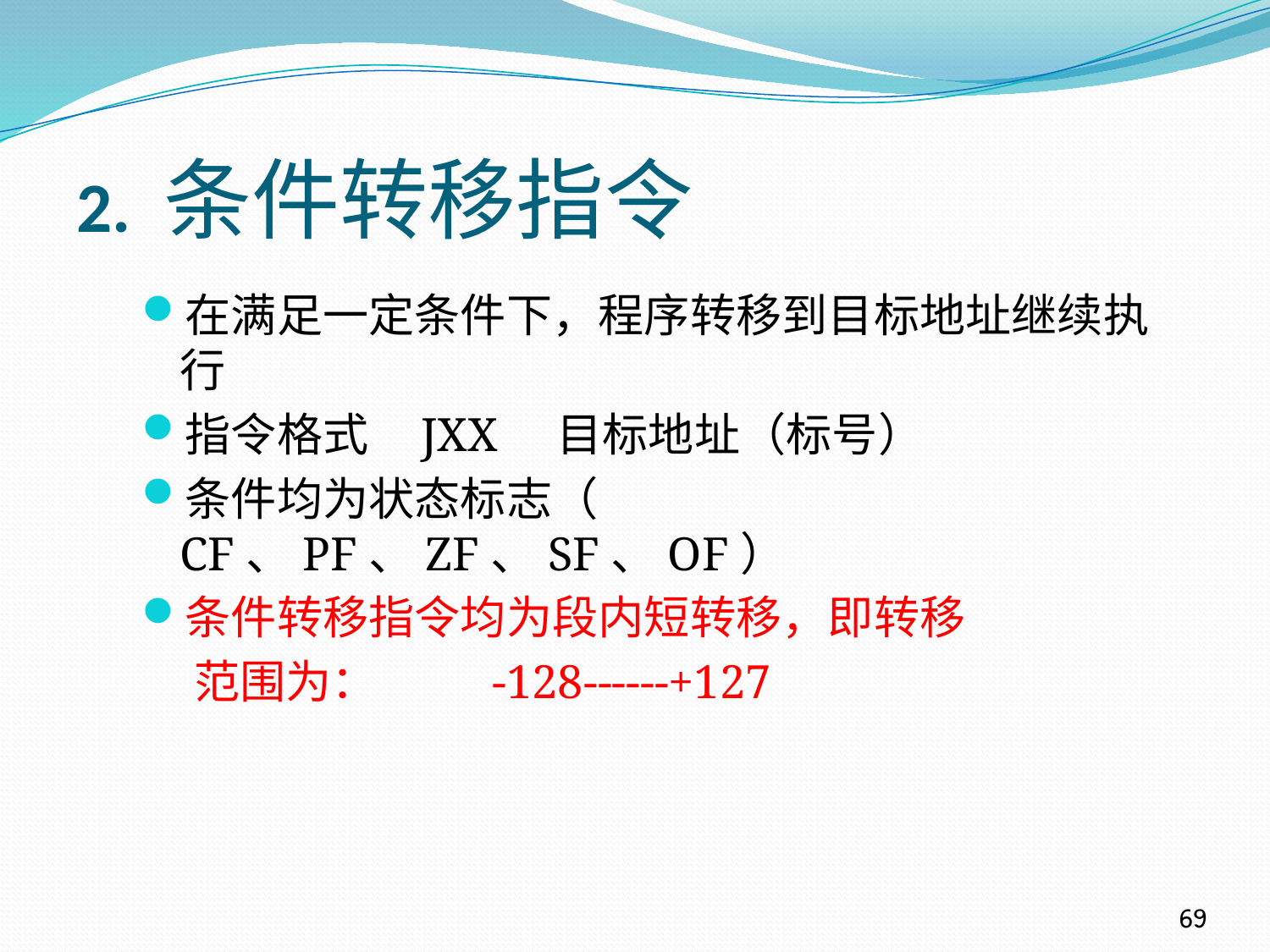

# 2. 条件转移指令
在满足一定条件下，程序转移到目标地址继续执行
指令格式    JXX    目标地址（标号）
条件均为状态标志（	CF、PF、ZF、SF、OF）
条件转移指令均为段内短转移，即转移
    范围为：          -128------+127
69